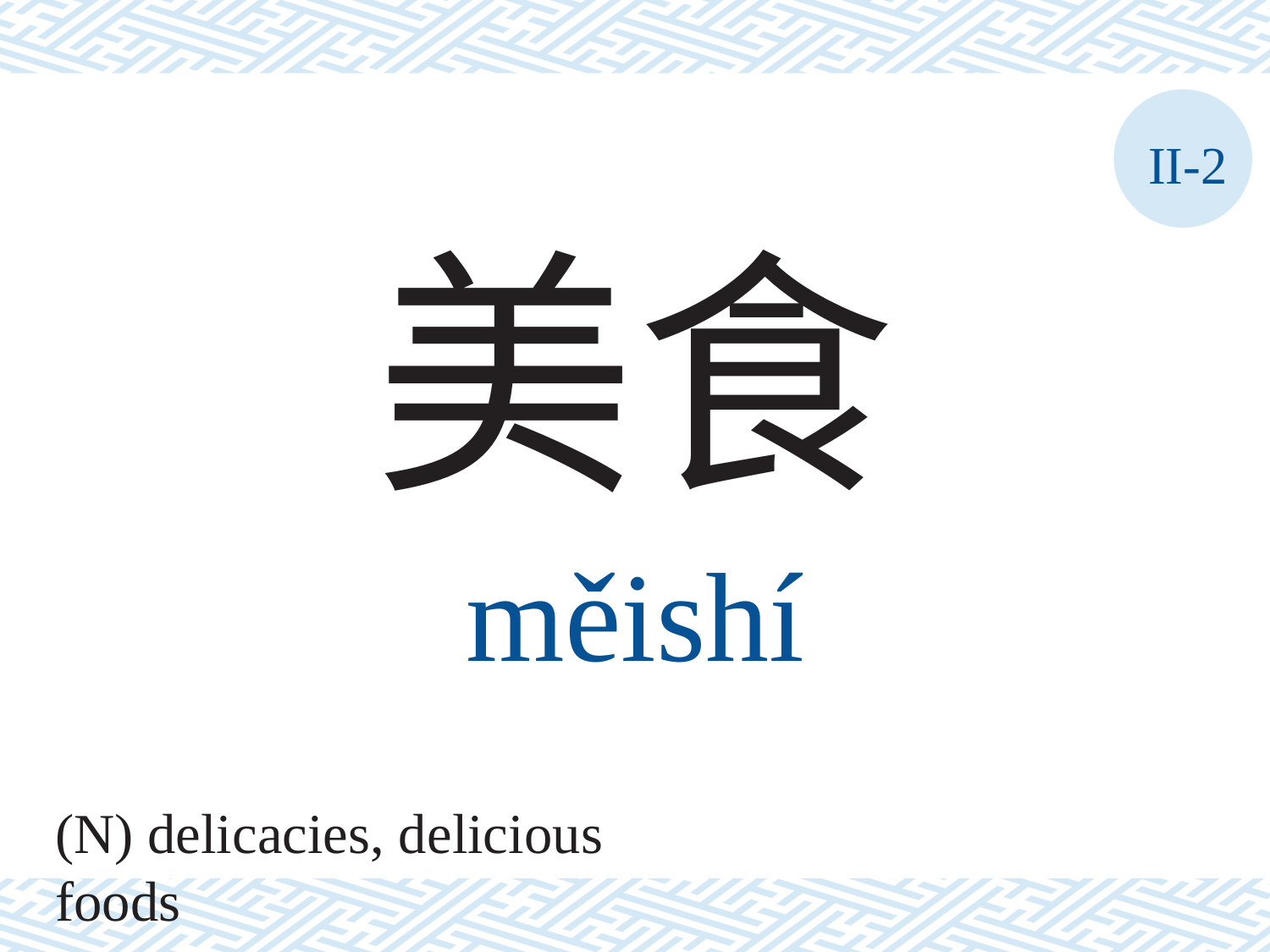

II-2
美食
měishí
(N) delicacies, delicious foods